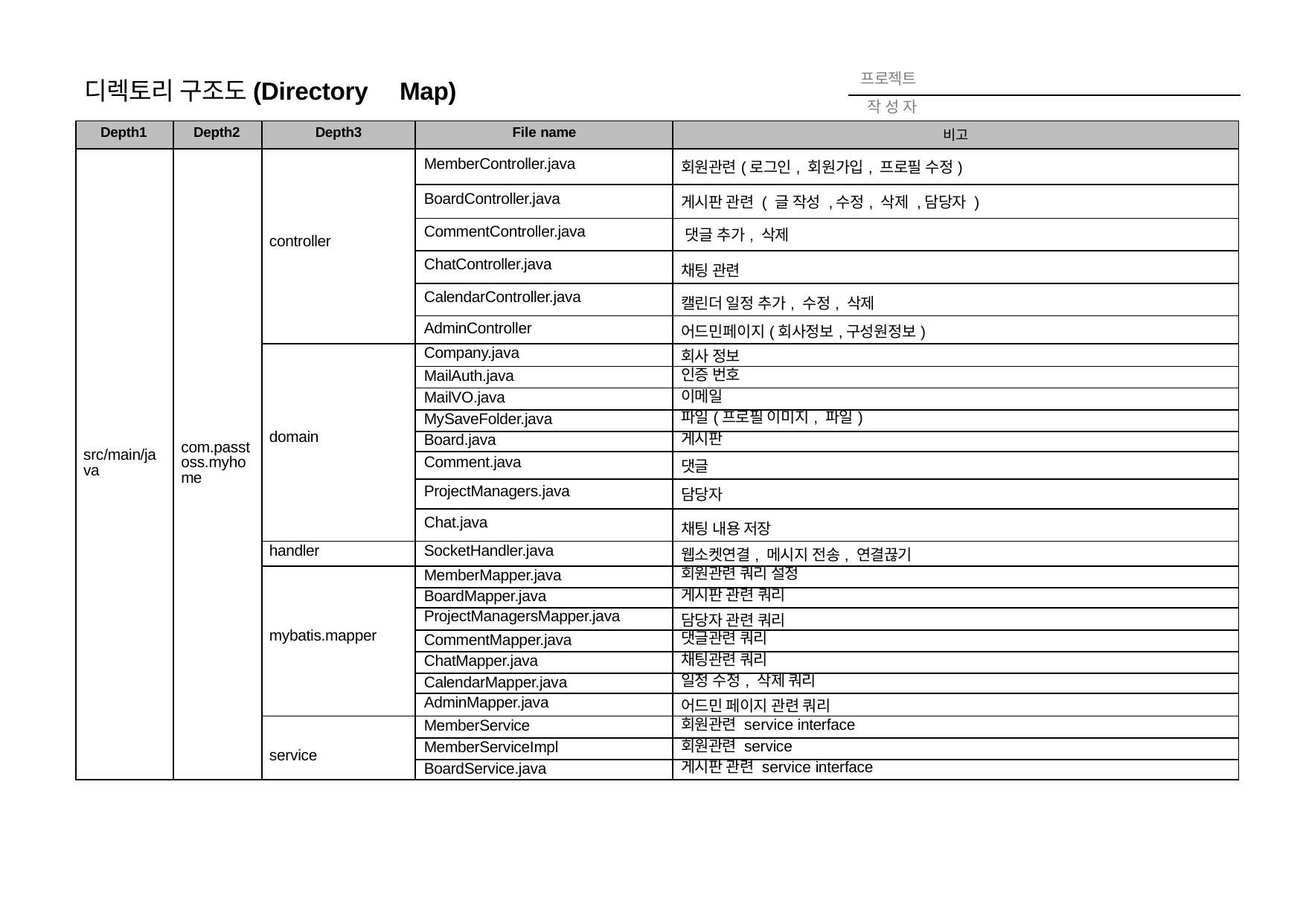

프로젝트
디렉토리 구조도(Directory
Map)

작 성 자
| Depth1 | Depth2 | Depth3 | File name | 비고 |
| --- | --- | --- | --- | --- |
| src/main/ja va | com.passt oss.myho me | controller | MemberController.java | 회원관련(로그인, 회원가입, 프로필 수정) |
|  |  |  | BoardController.java | 게시판 관련 ( 글 작성 ,수정, 삭제 ,담당자 ) |
|  |  |  | CommentController.java | 댓글 추가, 삭제 |
|  |  |  | ChatController.java | 채팅 관련 |
|  |  |  | CalendarController.java | 캘린더 일정 추가, 수정, 삭제 |
|  |  |  | AdminController | 어드민페이지(회사정보,구성원정보) |
|  |  | domain | Company.java | 회사 정보 |
|  |  |  | MailAuth.java | 인증 번호 |
|  |  |  | MailVO.java | 이메일 |
|  |  |  | MySaveFolder.java | 파일(프로필 이미지, 파일) |
|  |  |  | Board.java | 게시판 |
|  |  |  | Comment.java | 댓글 |
|  |  |  | ProjectManagers.java | 담당자 |
|  |  |  | Chat.java | 채팅 내용 저장 |
|  |  | handler | SocketHandler.java | 웹소켓연결, 메시지 전송, 연결끊기 |
|  |  | mybatis.mapper | MemberMapper.java | 회원관련 쿼리 설정 |
|  |  |  | BoardMapper.java | 게시판 관련 쿼리 |
|  |  |  | ProjectManagersMapper.java | 담당자 관련 쿼리 |
|  |  |  | CommentMapper.java | 댓글관련 쿼리 |
|  |  |  | ChatMapper.java | 채팅관련 쿼리 |
|  |  |  | CalendarMapper.java | 일정 수정, 삭제 쿼리 |
|  |  |  | AdminMapper.java | 어드민 페이지 관련 쿼리 |
|  |  | service | MemberService | 회원관련 service interface |
|  |  |  | MemberServiceImpl | 회원관련 service |
|  |  |  | BoardService.java | 게시판 관련 service interface |